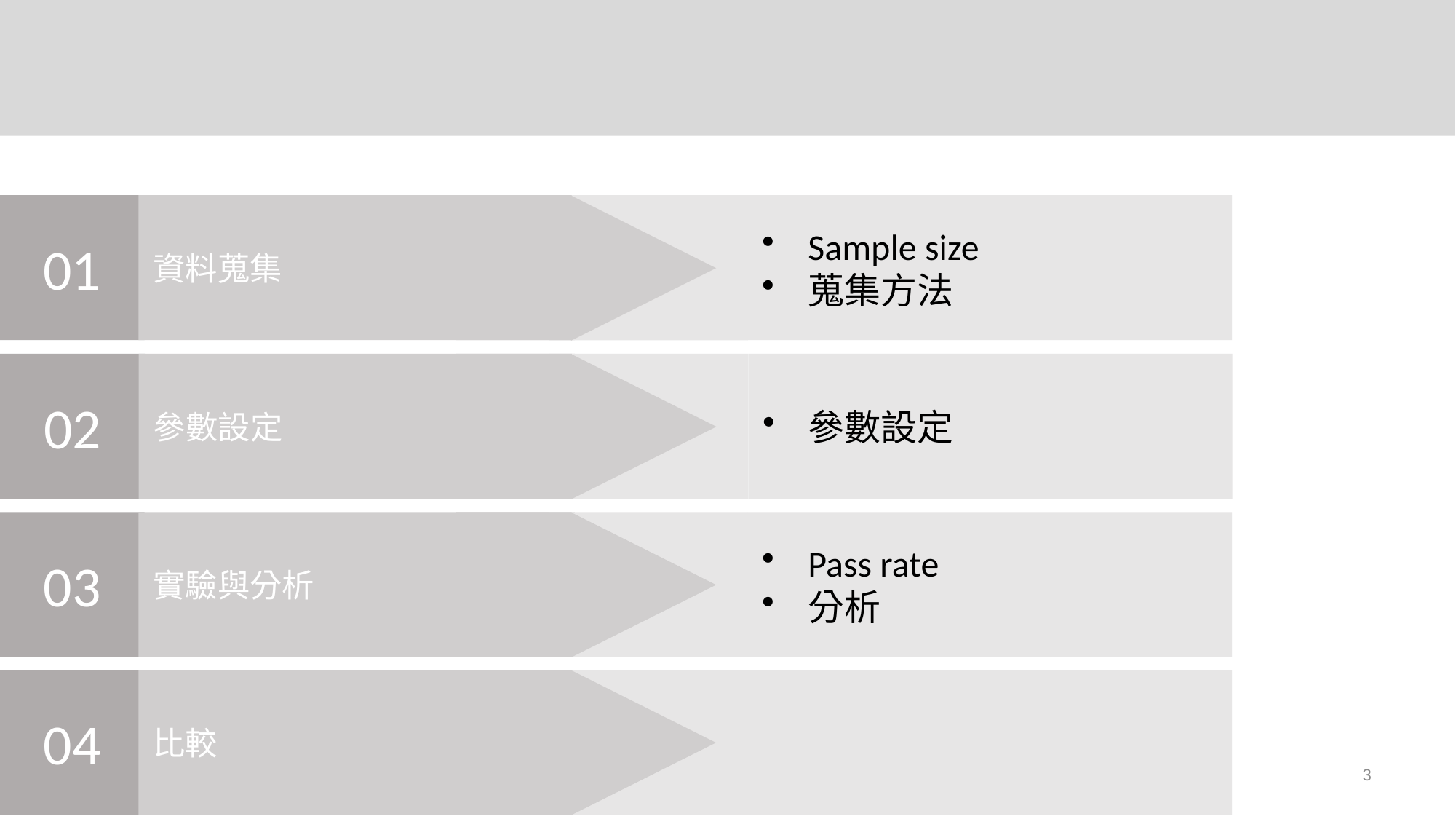

資料蒐集

Sample size
蒐集方法
01
參數設定

參數設定
02
實驗與分析

Pass rate
分析
03
比較

04
3